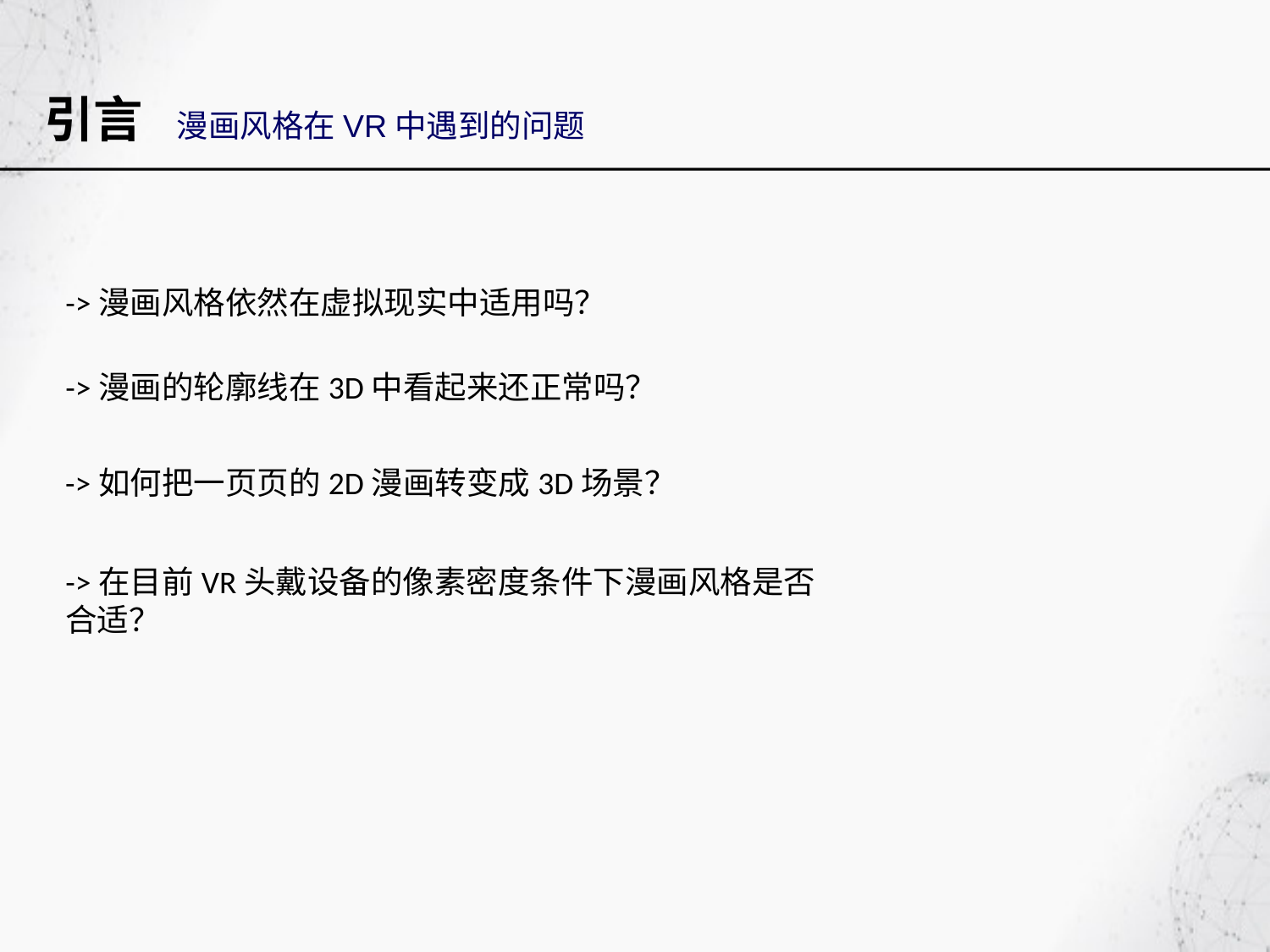

引言   漫画风格在VR中遇到的问题

->漫画风格依然在虚拟现实中适用吗？
->漫画的轮廓线在3D中看起来还正常吗？
->如何把一页页的2D漫画转变成3D场景？
->在目前VR头戴设备的像素密度条件下漫画风格是否合适？